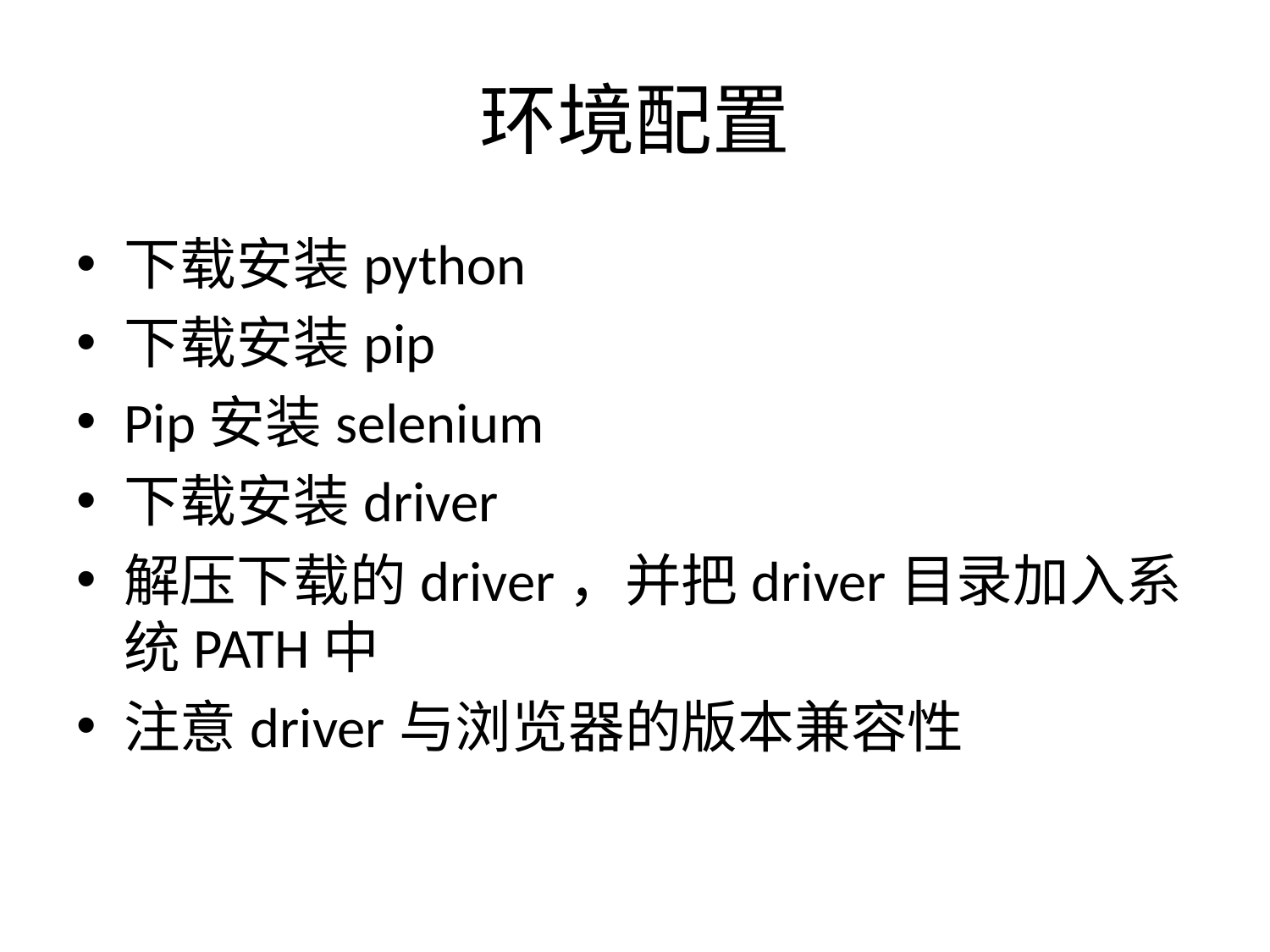

# 环境配置
下载安装python
下载安装pip
Pip安装selenium
下载安装driver
解压下载的driver，并把driver目录加入系统PATH中
注意driver与浏览器的版本兼容性